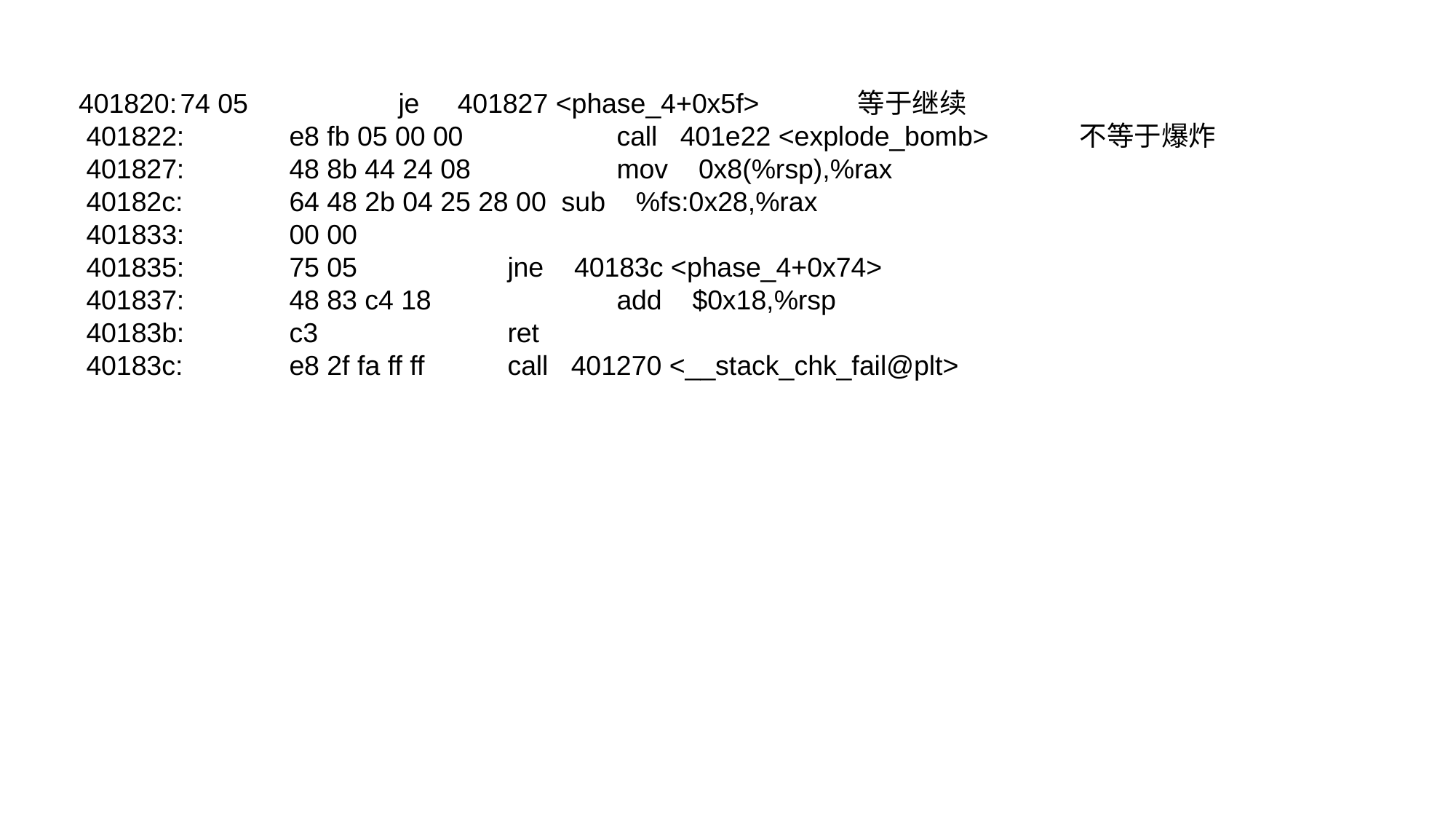

401820:	74 05                	je     401827 <phase_4+0x5f>            等于继续
  401822:	e8 fb 05 00 00      	call   401e22 <explode_bomb>           不等于爆炸
  401827:	48 8b 44 24 08     	mov    0x8(%rsp),%rax
  40182c:	64 48 2b 04 25 28 00  sub    %fs:0x28,%rax
  401833:	00 00
  401835:	75 05                	jne    40183c <phase_4+0x74>
  401837:	48 83 c4 18          	add    $0x18,%rsp
  40183b:	c3                   	ret
  40183c:	e8 2f fa ff ff       	call   401270 <__stack_chk_fail@plt>